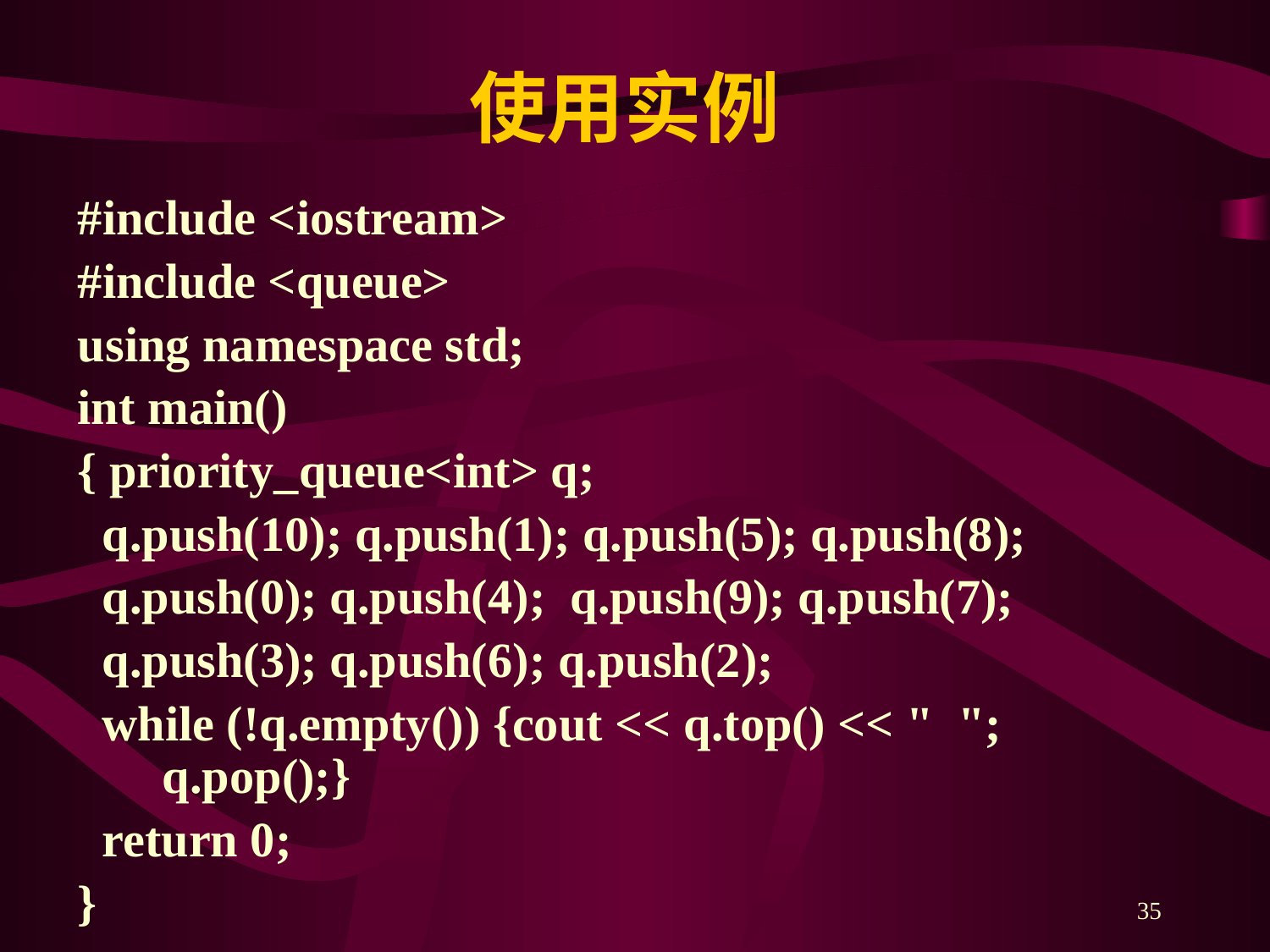

# 使用实例
#include <iostream>
#include <queue>
using namespace std;
int main()
{ priority_queue<int> q;
  q.push(10); q.push(1); q.push(5); q.push(8);
  q.push(0); q.push(4);  q.push(9); q.push(7);
  q.push(3); q.push(6); q.push(2);
  while (!q.empty()) {cout << q.top() << "  "; q.pop();}
  return 0;
}
35